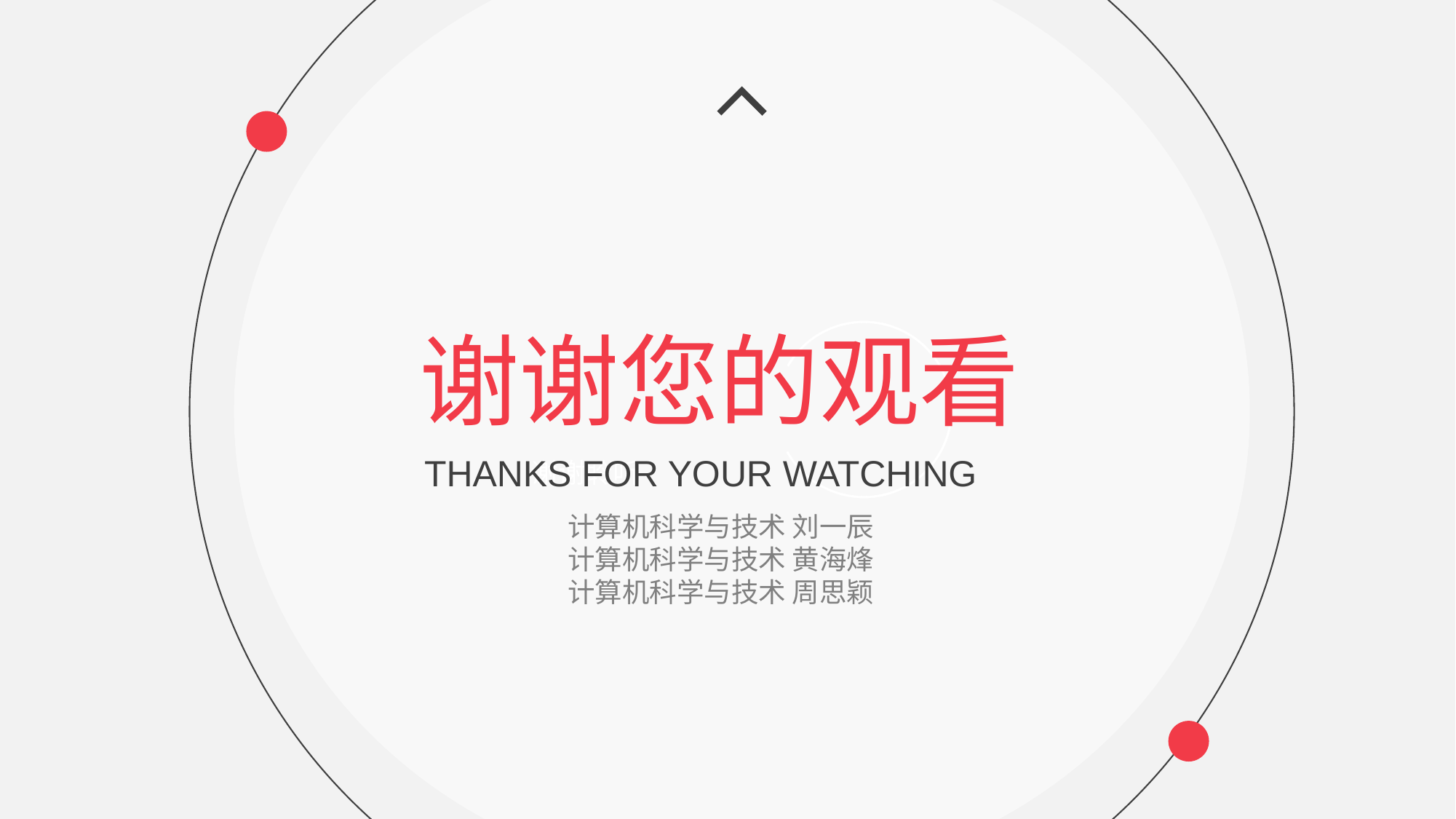

谢谢您的观看

THANKS FOR YOUR WATCHING
谢谢聆听
计算机科学与技术 刘一辰计算机科学与技术 黄海烽
计算机科学与技术 周思颖